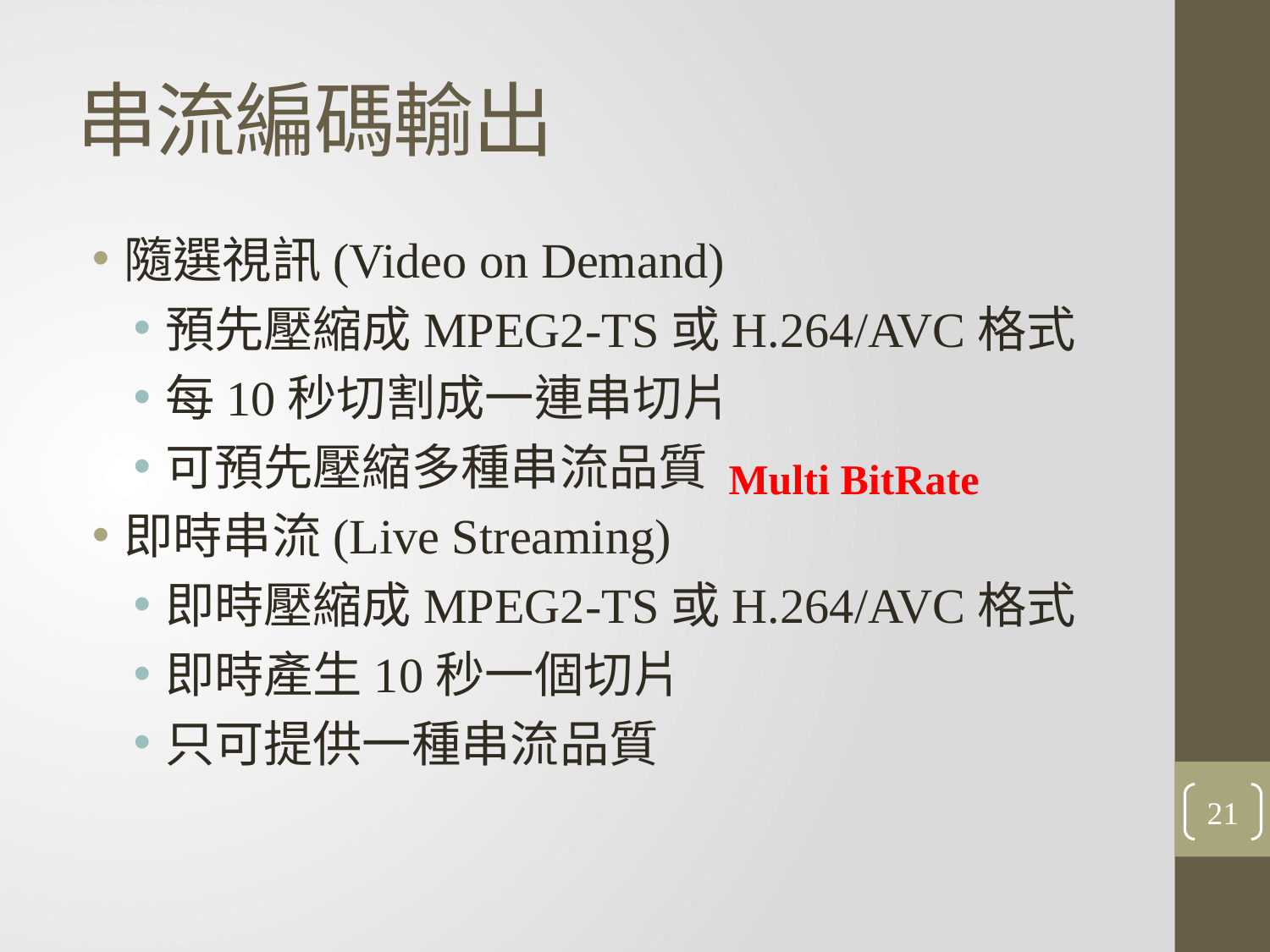

# 串流編碼輸出
隨選視訊(Video on Demand)
預先壓縮成MPEG2-TS或H.264/AVC格式
每10秒切割成一連串切片
可預先壓縮多種串流品質
即時串流(Live Streaming)
即時壓縮成MPEG2-TS或H.264/AVC格式
即時產生10秒一個切片
只可提供一種串流品質
Multi BitRate
21